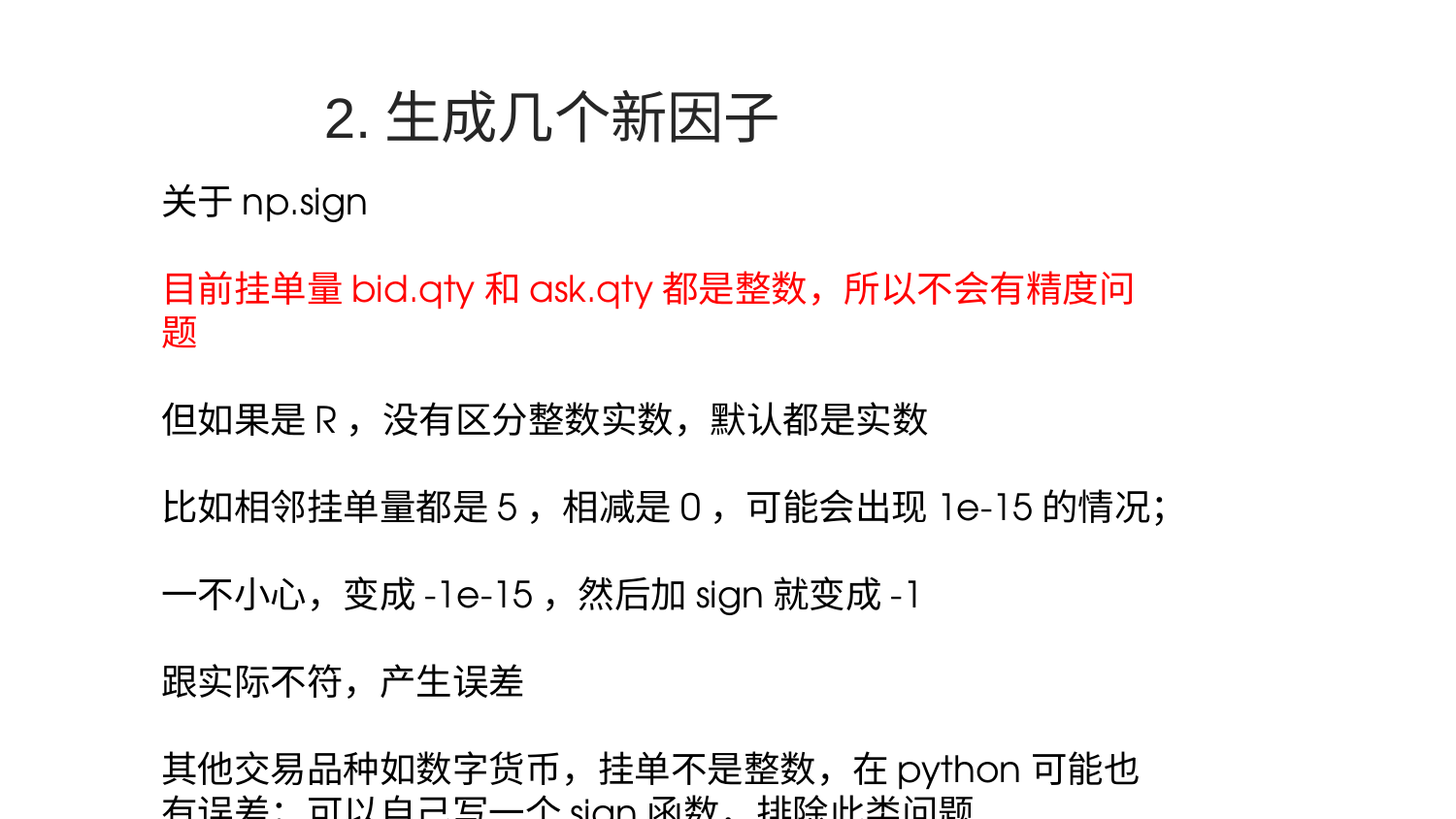

2.生成几个新因子
关于np.sign

目前挂单量bid.qty和ask.qty都是整数，所以不会有精度问题

但如果是R，没有区分整数实数，默认都是实数

比如相邻挂单量都是5，相减是0，可能会出现1e-15的情况；

一不小心，变成-1e-15，然后加sign就变成-1

跟实际不符，产生误差

其他交易品种如数字货币，挂单不是整数，在python可能也有误差；可以自己写一个sign函数，排除此类问题